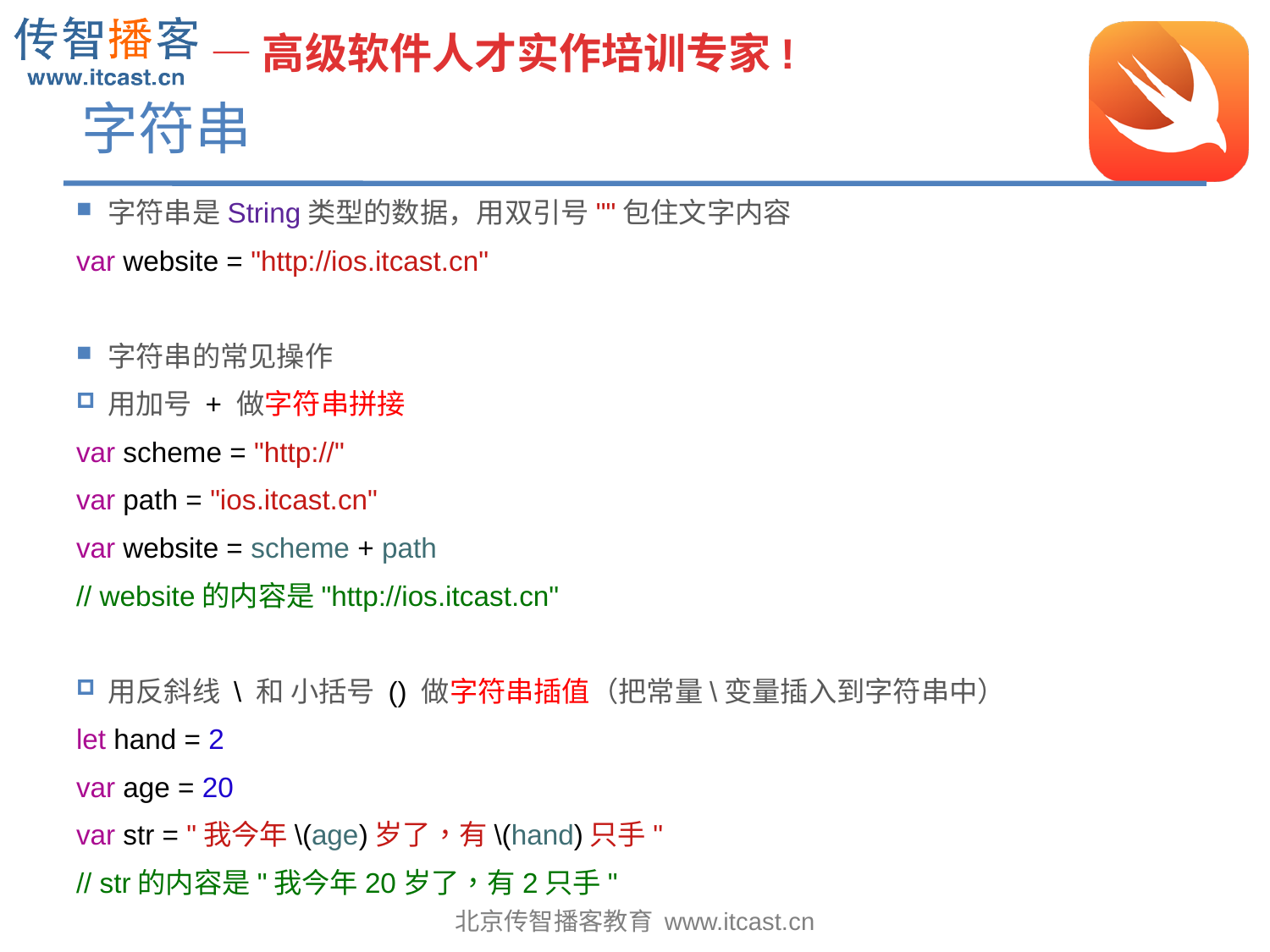

# 字符串
字符串是String类型的数据，用双引号""包住文字内容
var website = "http://ios.itcast.cn"

字符串的常见操作
用加号 + 做字符串拼接
var scheme = "http://"
var path = "ios.itcast.cn"
var website = scheme + path
// website的内容是"http://ios.itcast.cn"

用反斜线 \ 和 小括号 () 做字符串插值（把常量\变量插入到字符串中）
let hand = 2
var age = 20
var str = "我今年\(age)岁了，有\(hand)只手"
// str的内容是"我今年20岁了，有2只手"